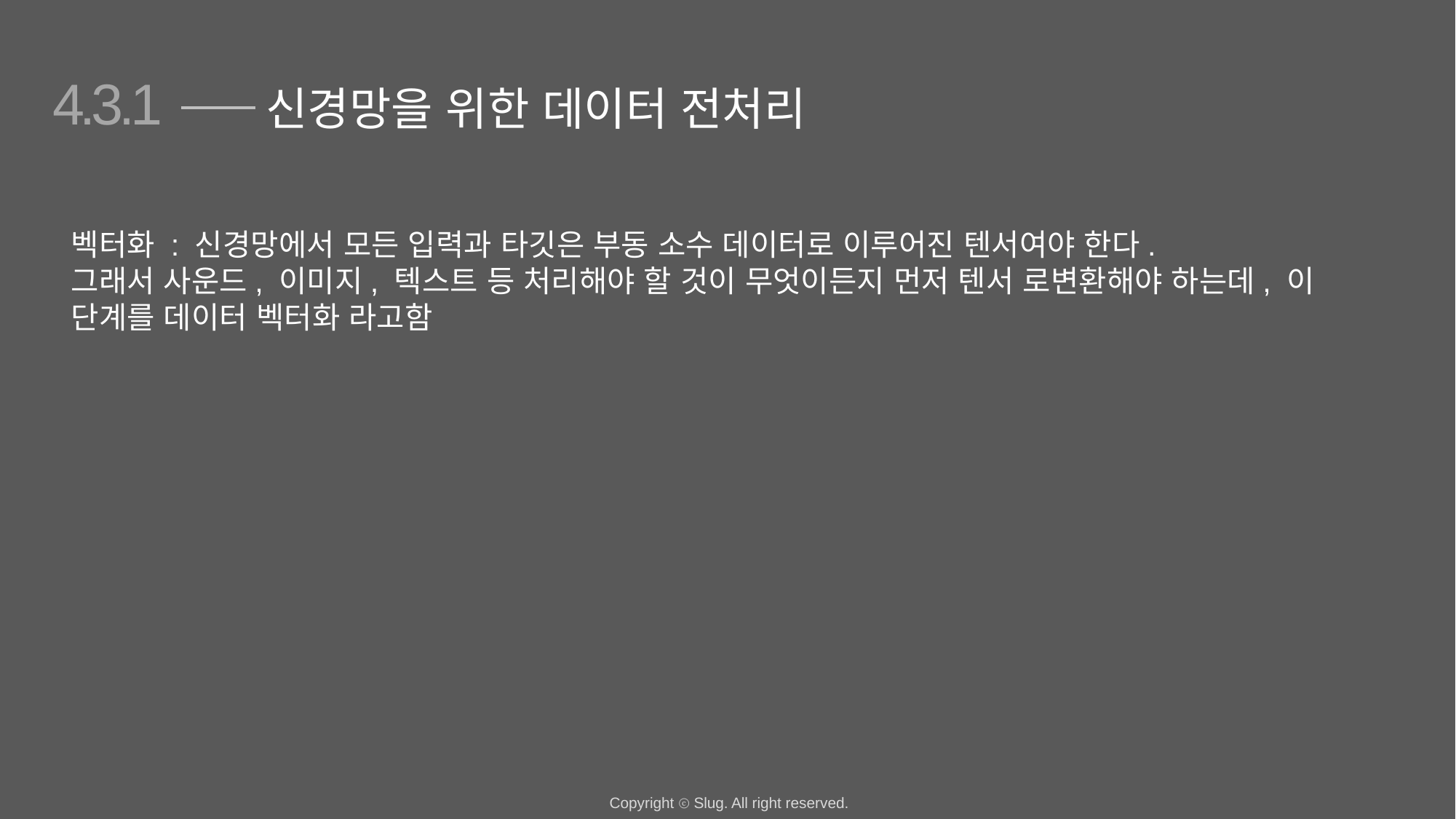

4.3.1
신경망을 위한 데이터 전처리
벡터화 : 신경망에서 모든 입력과 타깃은 부동 소수 데이터로 이루어진 텐서여야 한다.
그래서 사운드, 이미지, 텍스트 등 처리해야 할 것이 무엇이든지 먼저 텐서 로변환해야 하는데, 이 단계를 데이터 벡터화 라고함
Copyright ⓒ Slug. All right reserved.